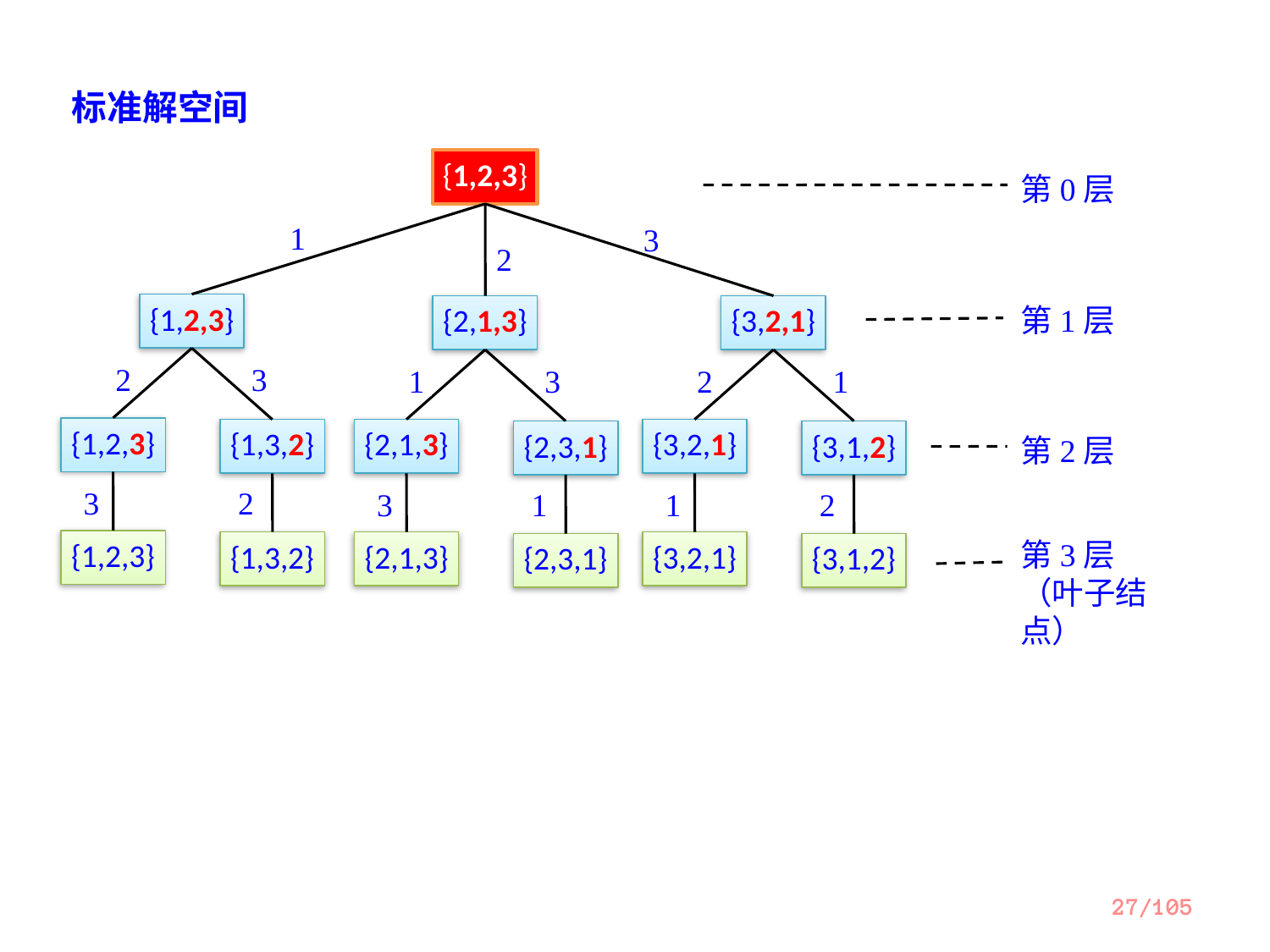

标准解空间
{1,2,3}
第0层

1
3
2
{1,2,3}
{2,1,3}
{3,2,1}
第1层

2
3
1
3
2
1
{1,2,3}
{1,3,2}
{2,1,3}
{3,2,1}
{2,3,1}
{3,1,2}
第2层

3
2
3
1
1
2
{1,2,3}
{1,3,2}
{2,1,3}
{3,2,1}
{2,3,1}
{3,1,2}
第3层（叶子结点）

27/105